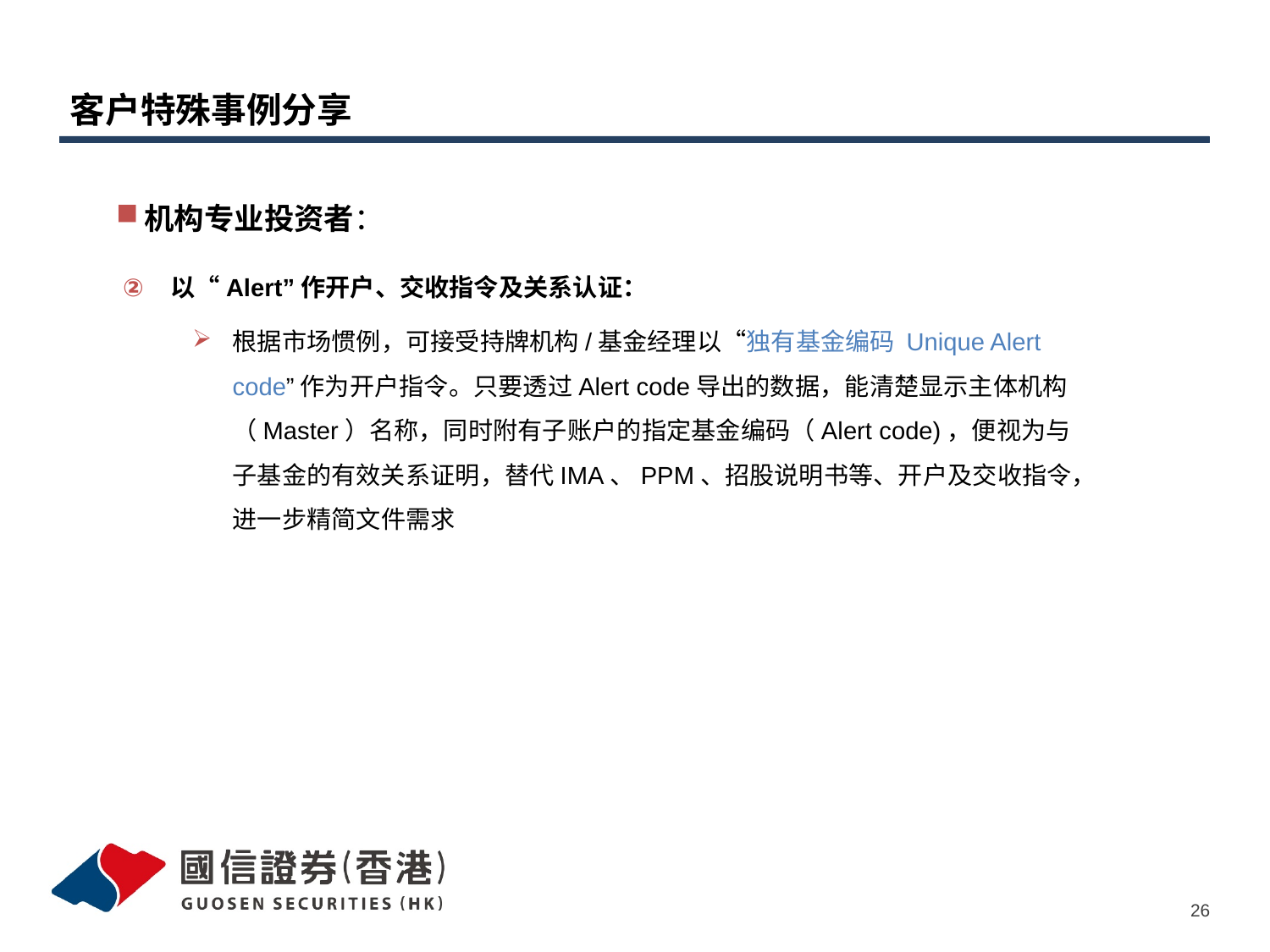

# 客户特殊事例分享
机构专业投资者：
以“Alert”作开户、交收指令及关系认证：
根据市场惯例，可接受持牌机构/基金经理以“独有基金编码 Unique Alert code”作为开户指令。只要透过Alert code导出的数据，能清楚显示主体机构（Master）名称，同时附有子账户的指定基金编码（Alert code)，便视为与子基金的有效关系证明，替代IMA、PPM、招股说明书等、开户及交收指令，进一步精简文件需求